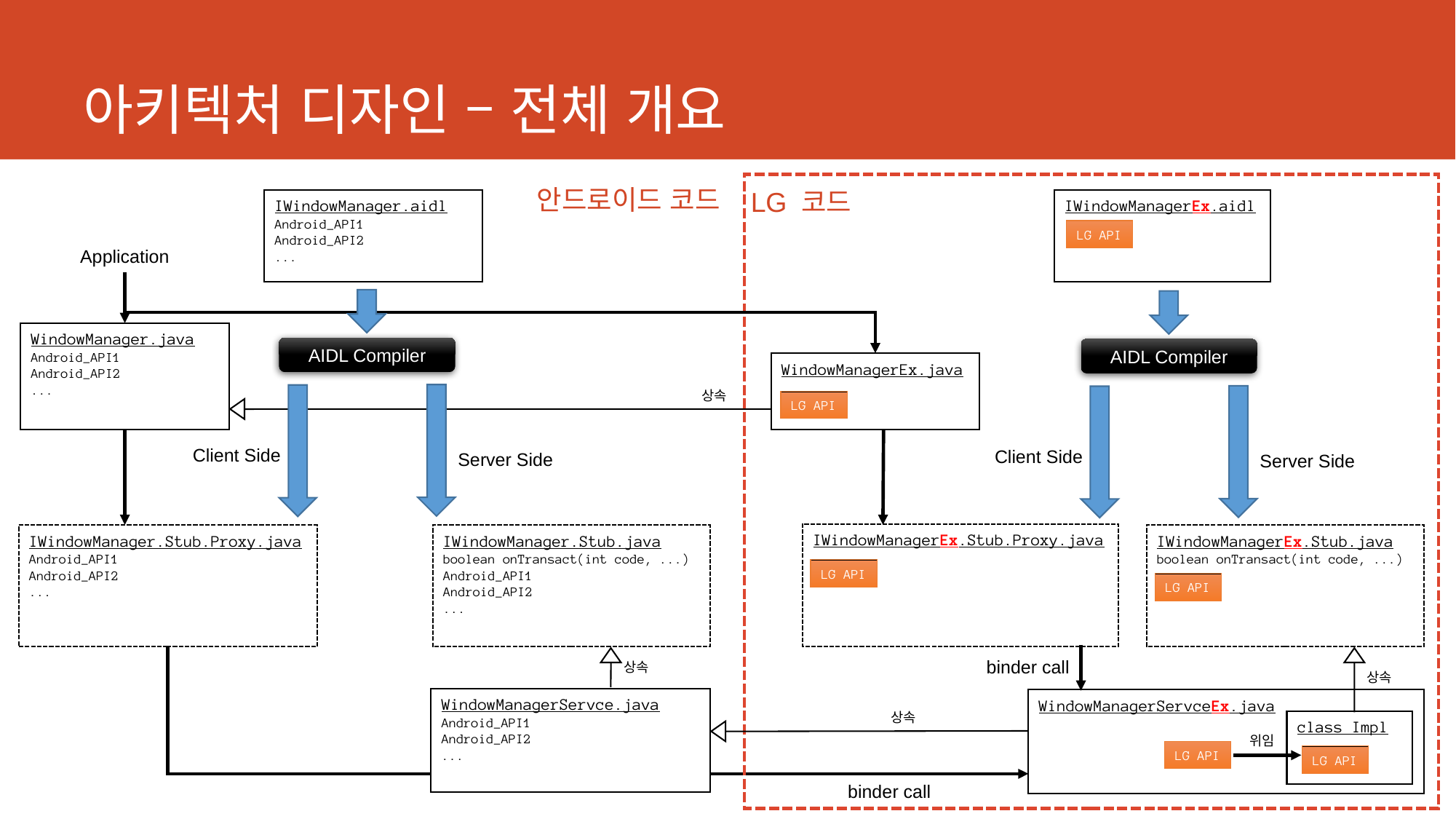

# 아키텍처 디자인 – 전체 개요

안드로이드 코드
LG 코드
IWindowManagerEx.aidl
IWindowManager.aidl
Android_API1
Android_API2
...
LG API
Application

WindowManager.java
Android_API1
Android_API2
...
AIDL Compiler
AIDL Compiler
WindowManagerEx.java
상속

LG API

Client Side
Client Side
Server Side
Server Side
IWindowManagerEx.Stub.Proxy.java
IWindowManagerEx.Stub.java
boolean onTransact(int code, ...)
IWindowManager.Stub.java
boolean onTransact(int code, ...)
Android_API1
Android_API2
...
IWindowManager.Stub.Proxy.java
Android_API1
Android_API2
...
LG API
LG API

binder call
상속
상속
WindowManagerServce.java
Android_API1
Android_API2
...
WindowManagerServceEx.java
상속
class Impl

위임
LG API
LG API
binder call